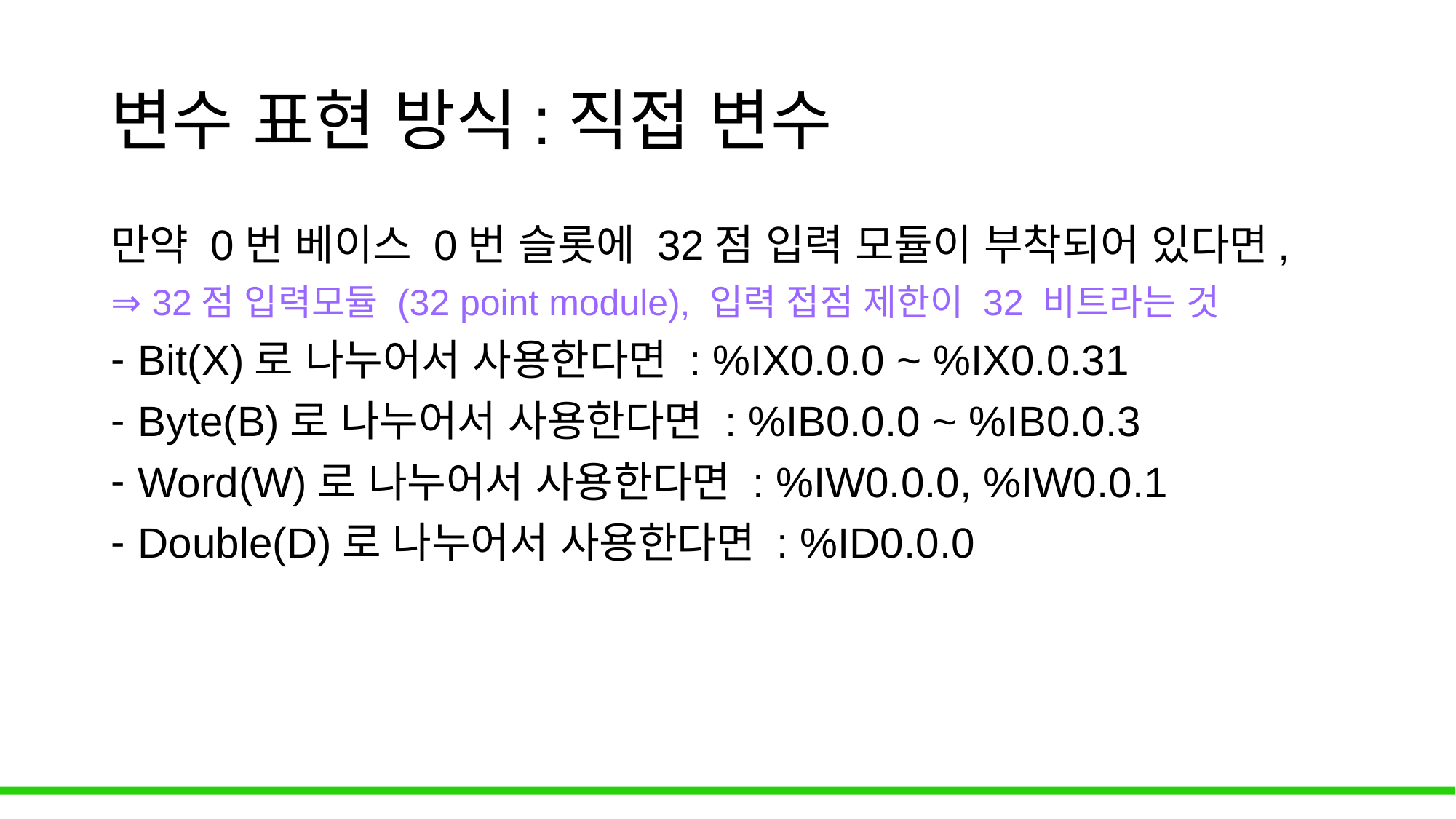

# 변수 표현 방식:직접 변수
만약 0번 베이스 0번 슬롯에 32점 입력 모듈이 부착되어 있다면,
⇒ 32점 입력모듈 (32 point module), 입력 접점 제한이 32 비트라는 것
Bit(X)로 나누어서 사용한다면 : %IX0.0.0 ~ %IX0.0.31
Byte(B)로 나누어서 사용한다면 : %IB0.0.0 ~ %IB0.0.3
Word(W)로 나누어서 사용한다면 : %IW0.0.0, %IW0.0.1
Double(D)로 나누어서 사용한다면 : %ID0.0.0